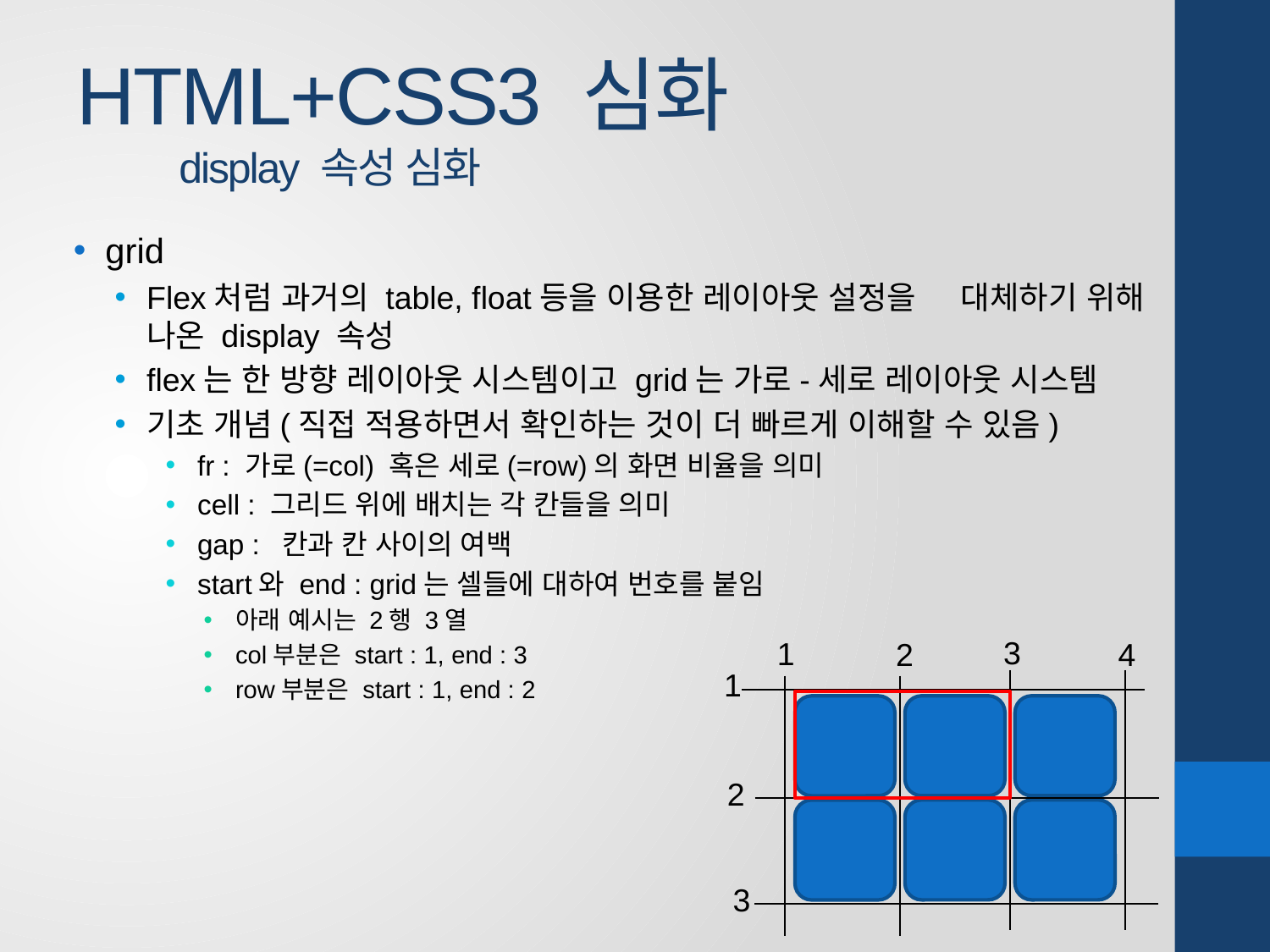

# HTML+CSS3 심화 display 속성 심화
grid
Flex처럼 과거의 table, float등을 이용한 레이아웃 설정을     대체하기 위해 나온 display 속성
flex는 한 방향 레이아웃 시스템이고 grid는 가로-세로 레이아웃 시스템
기초 개념(직접 적용하면서 확인하는 것이 더 빠르게 이해할 수 있음)
fr : 가로(=col) 혹은 세로(=row)의 화면 비율을 의미
cell : 그리드 위에 배치는 각 칸들을 의미
gap :  칸과 칸 사이의 여백
start와 end : grid는 셀들에 대하여 번호를 붙임
아래 예시는 2행 3열
col부분은 start : 1, end : 3
row부분은 start : 1, end : 2
3
1
2
4
1

2

3